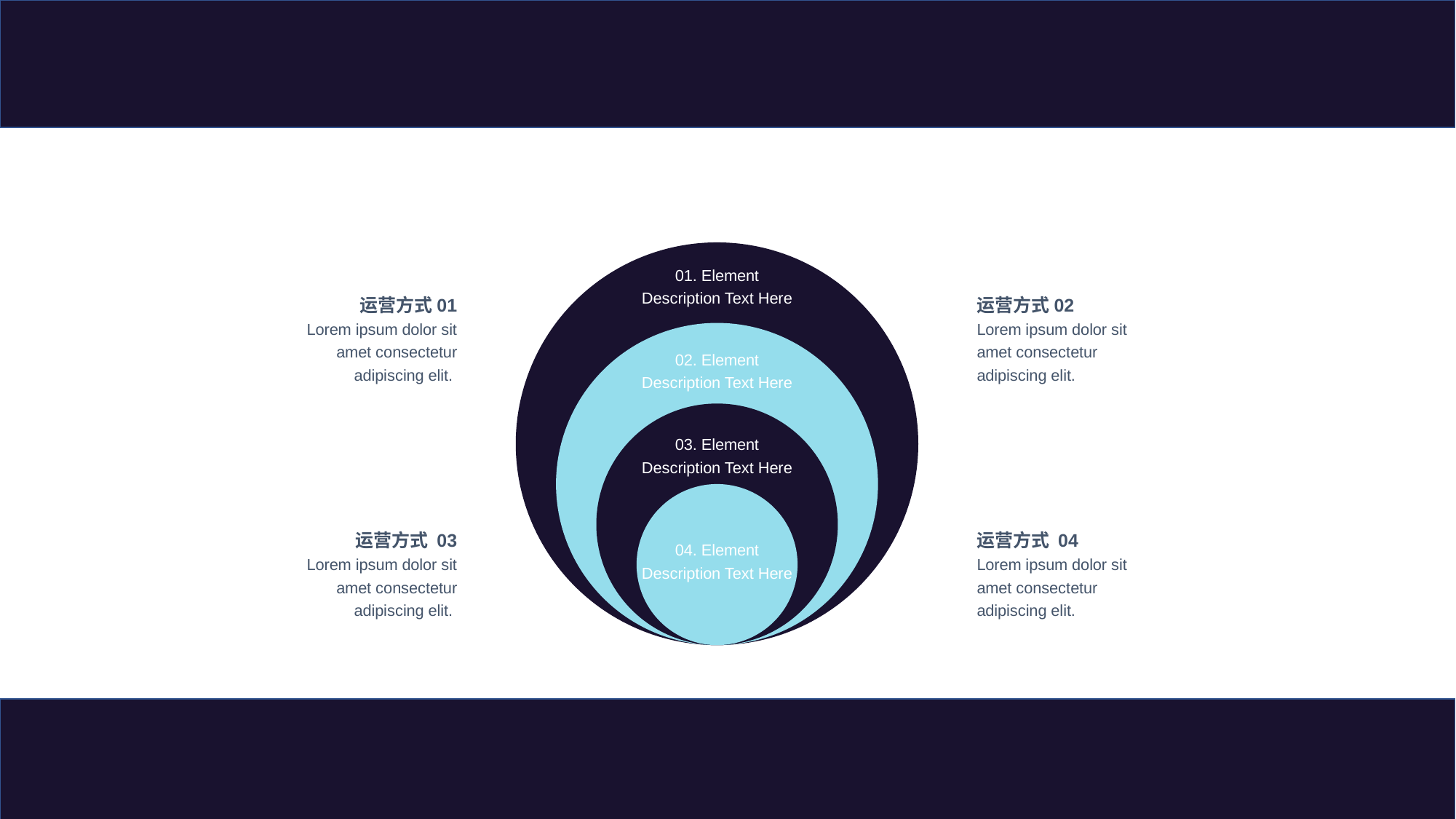

01. Element
Description Text Here
运营方式01
Lorem ipsum dolor sit amet consectetur adipiscing elit.
运营方式02
Lorem ipsum dolor sit amet consectetur adipiscing elit.

02. Element
Description Text Here

03. Element
Description Text Here

运营方式 03
Lorem ipsum dolor sit amet consectetur adipiscing elit.
运营方式 04
Lorem ipsum dolor sit amet consectetur adipiscing elit.
04. Element
Description Text Here